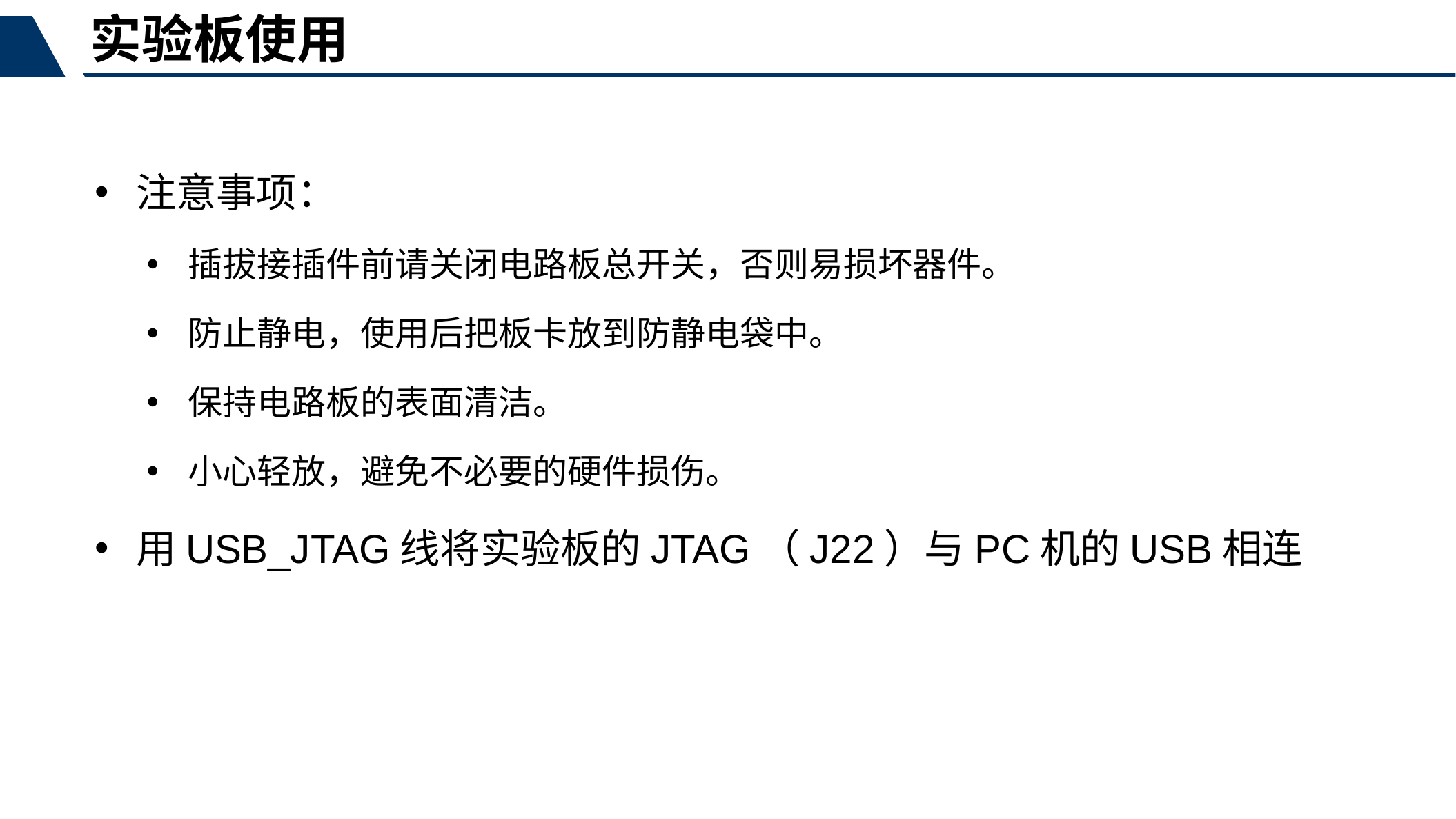

实验板使用

注意事项：
插拔接插件前请关闭电路板总开关，否则易损坏器件。
防止静电，使用后把板卡放到防静电袋中。
保持电路板的表面清洁。
小心轻放，避免不必要的硬件损伤。
用USB_JTAG线将实验板的JTAG（J22）与PC机的USB相连